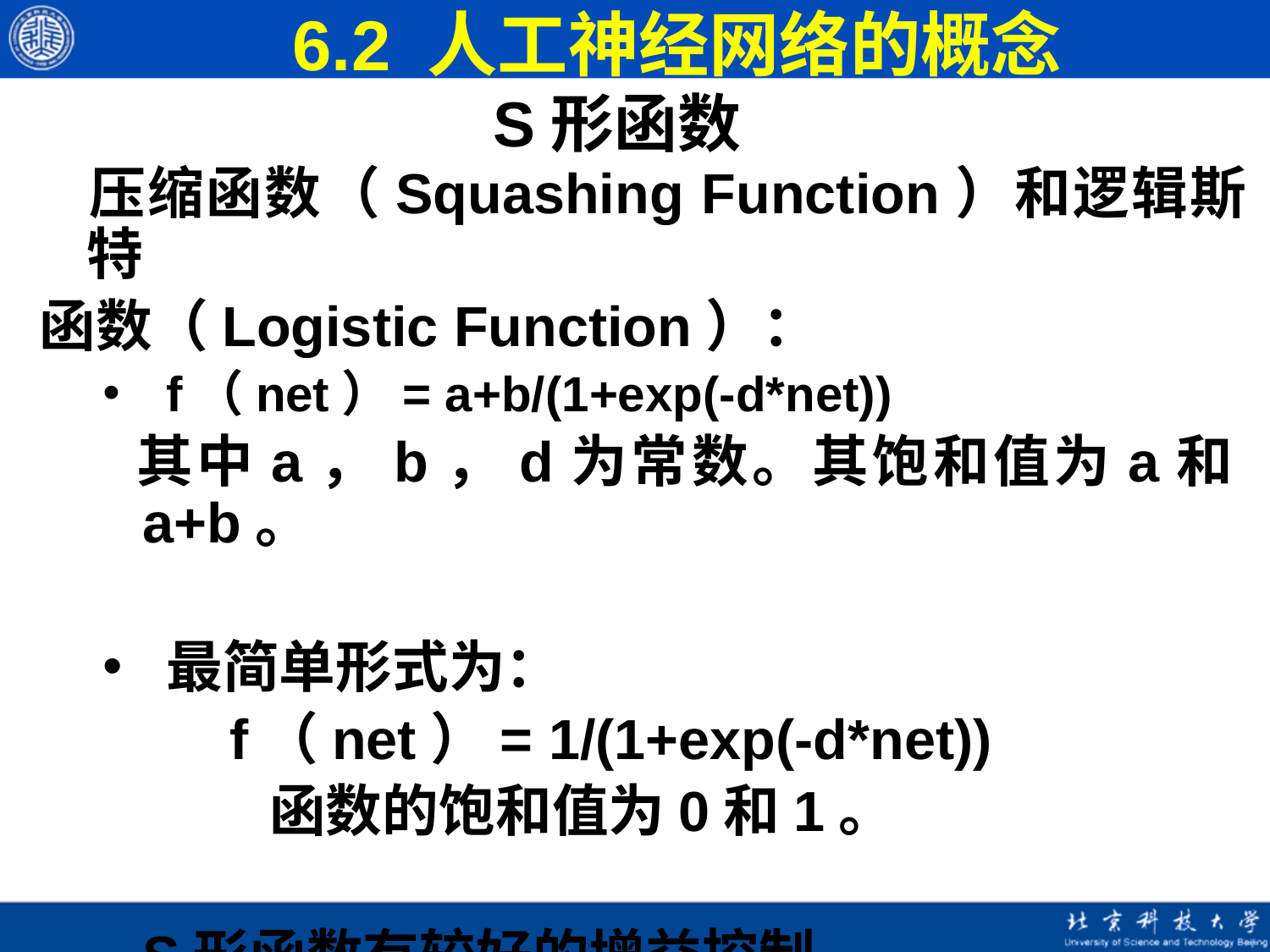

6.2 人工神经网络的概念
# S形函数
	压缩函数（Squashing Function）和逻辑斯特
函数（Logistic Function）：
f（net）= a+b/(1+exp(-d*net))
 其中a，b，d为常数。其饱和值为a和a+b。

最简单形式为：
	f（net）= 1/(1+exp(-d*net))
 		函数的饱和值为0和1。

S形函数有较好的增益控制